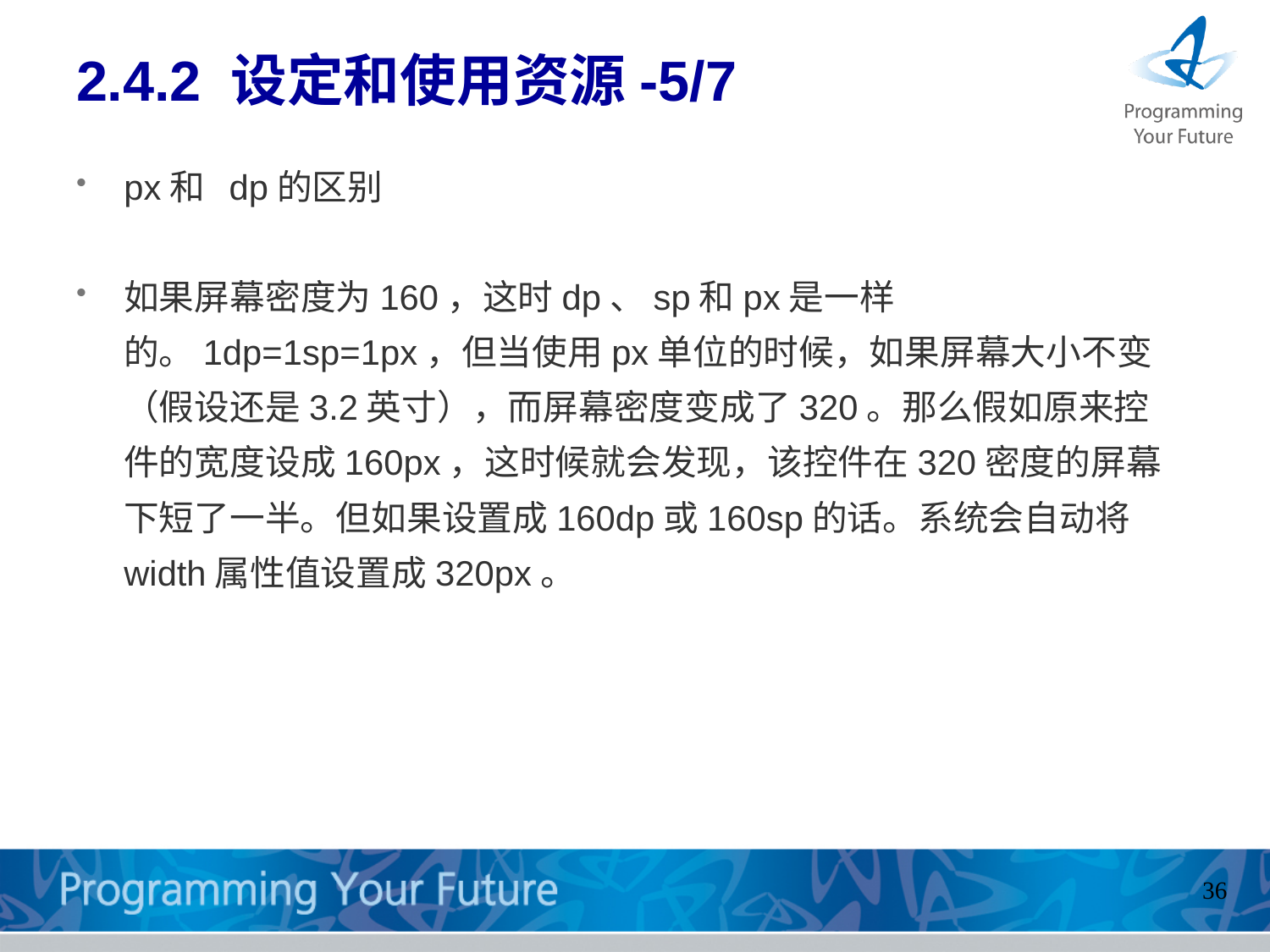

# 2.4.2 设定和使用资源-5/7
px和  dp的区别

如果屏幕密度为160，这时dp、sp和px是一样的。1dp=1sp=1px，但当使用px单位的时候，如果屏幕大小不变（假设还是3.2英寸），而屏幕密度变成了320。那么假如原来控件的宽度设成160px，这时候就会发现，该控件在320密度的屏幕下短了一半。但如果设置成160dp或160sp的话。系统会自动将width属性值设置成320px。